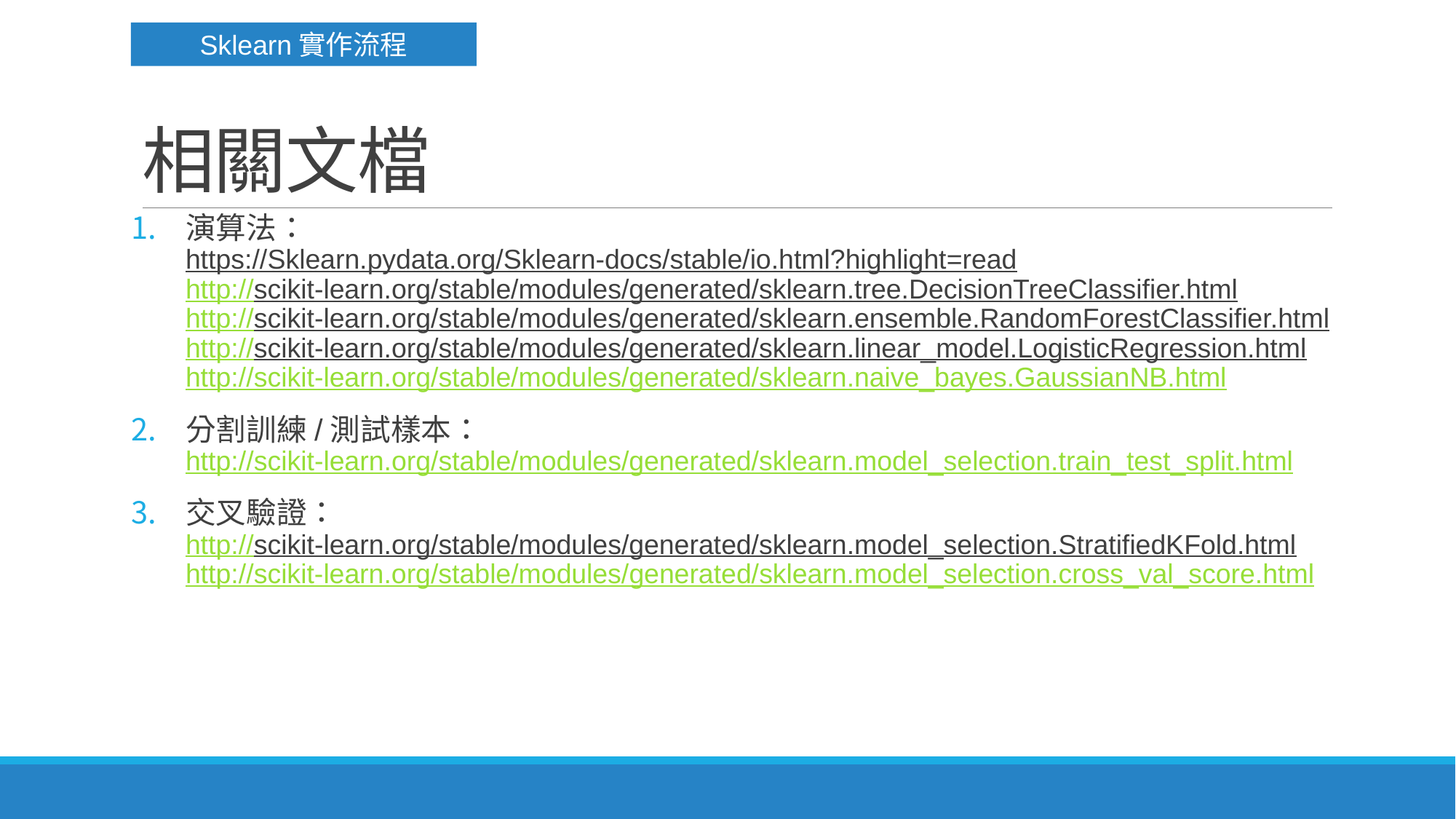

Sklearn實作流程
# 相關文檔
演算法：
https://Sklearn.pydata.org/Sklearn-docs/stable/io.html?highlight=read
http://scikit-learn.org/stable/modules/generated/sklearn.tree.DecisionTreeClassifier.html
http://scikit-learn.org/stable/modules/generated/sklearn.ensemble.RandomForestClassifier.html
http://scikit-learn.org/stable/modules/generated/sklearn.linear_model.LogisticRegression.html
http://scikit-learn.org/stable/modules/generated/sklearn.naive_bayes.GaussianNB.html
分割訓練/測試樣本：
http://scikit-learn.org/stable/modules/generated/sklearn.model_selection.train_test_split.html
交叉驗證：
http://scikit-learn.org/stable/modules/generated/sklearn.model_selection.StratifiedKFold.html
http://scikit-learn.org/stable/modules/generated/sklearn.model_selection.cross_val_score.html